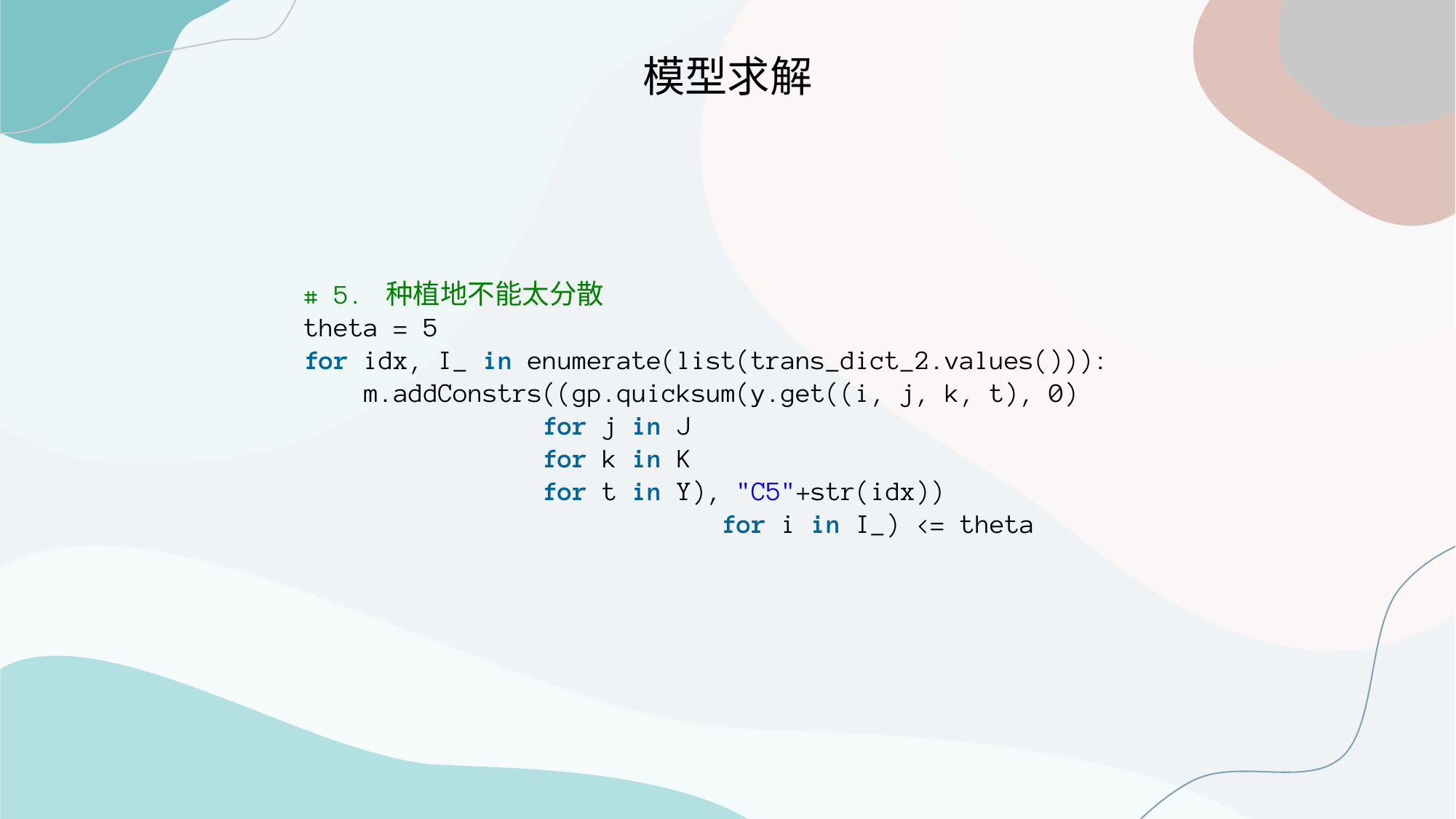

模型求解
# 5. 种植地不能太分散
theta = 5
for idx, I_ in enumerate(list(trans_dict_2.values())):
    m.addConstrs((gp.quicksum(y.get((i, j, k, t), 0)
                for j in J
                for k in K
                for t in Y), "C5"+str(idx))
                            for i in I_) <= theta